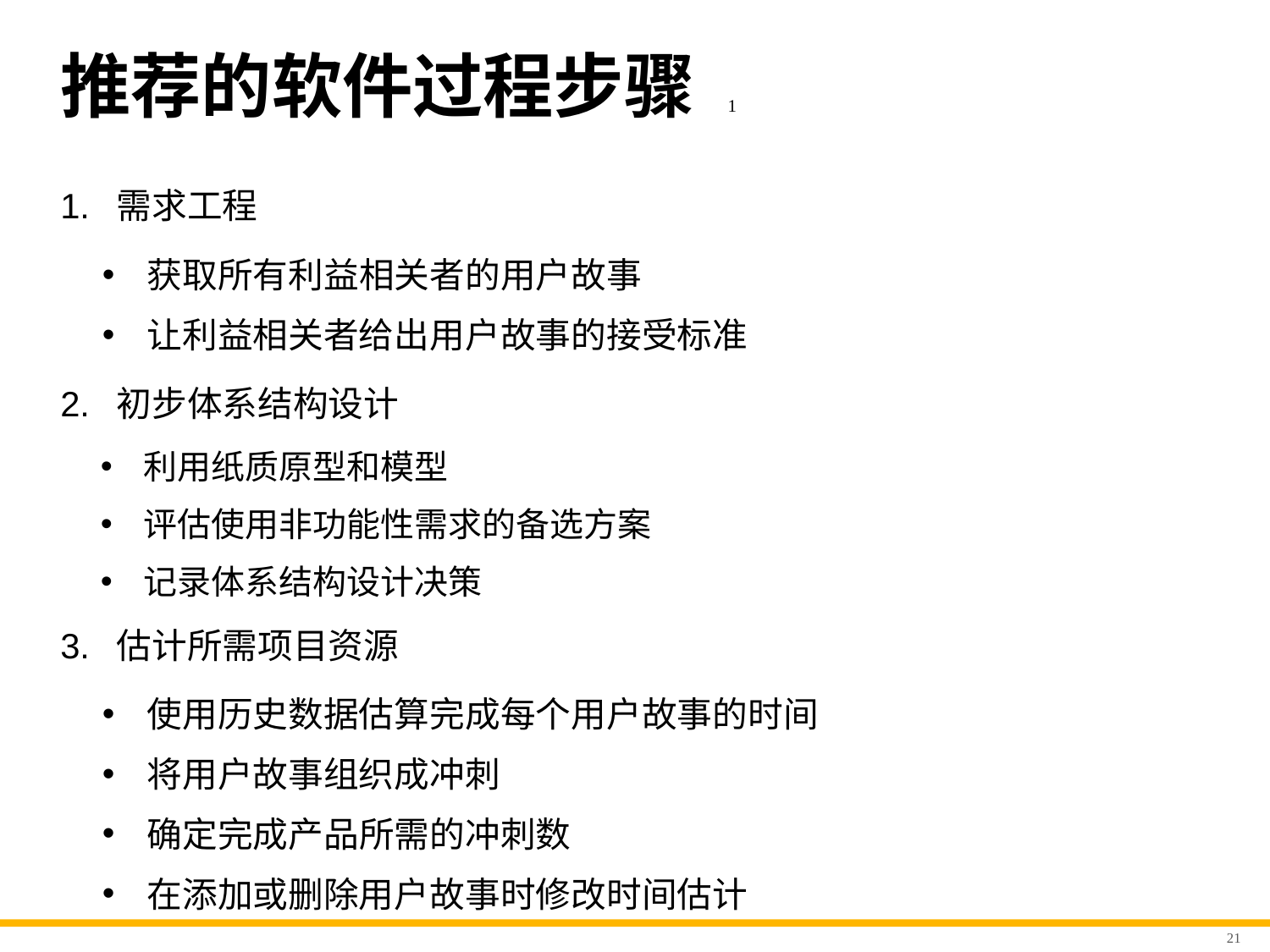

# 推荐的软件过程步骤 1
需求工程
获取所有利益相关者的用户故事
让利益相关者给出用户故事的接受标准
初步体系结构设计
利用纸质原型和模型
评估使用非功能性需求的备选方案
记录体系结构设计决策
估计所需项目资源
使用历史数据估算完成每个用户故事的时间
将用户故事组织成冲刺
确定完成产品所需的冲刺数
在添加或删除用户故事时修改时间估计
21